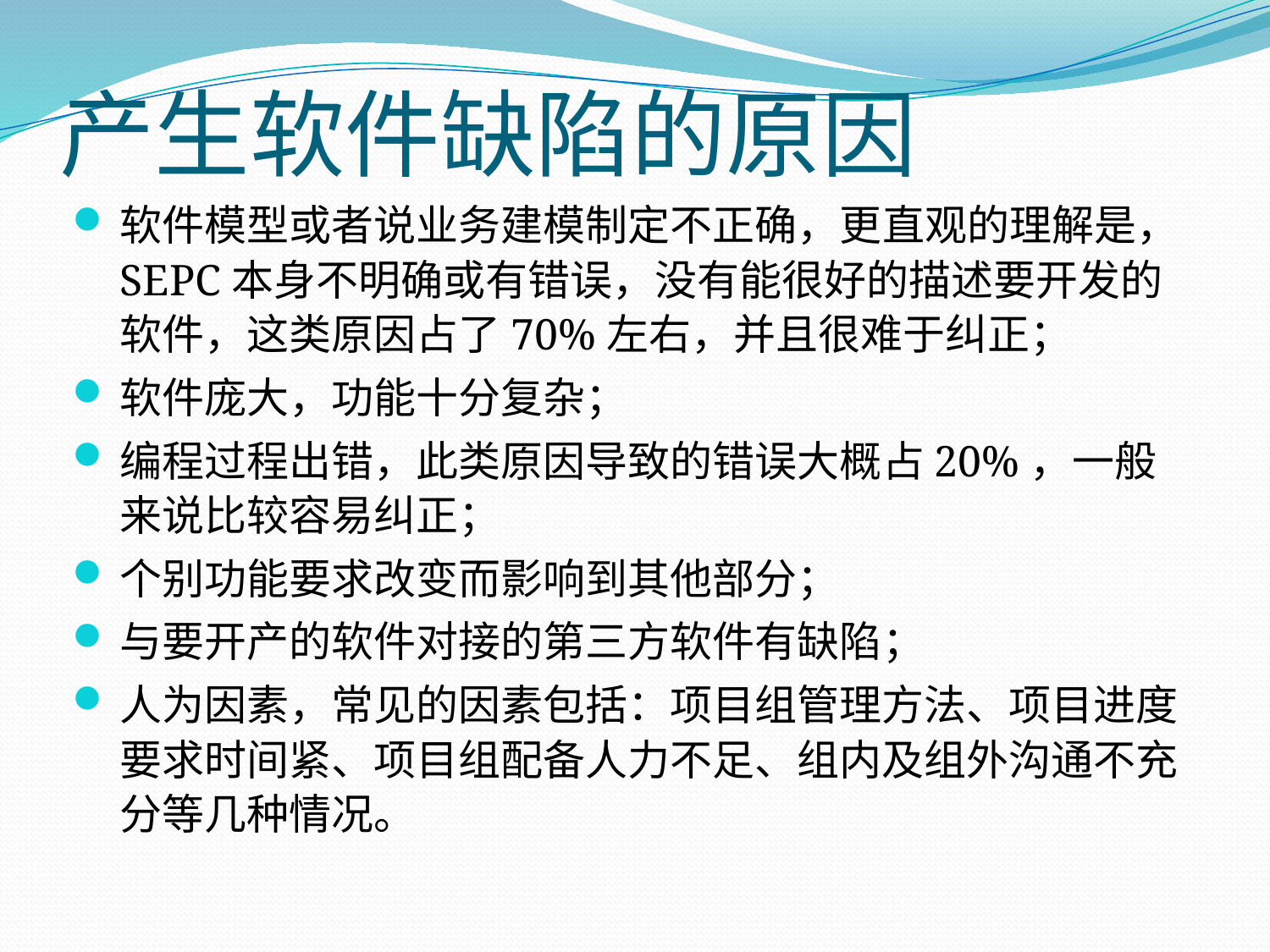

# 产生软件缺陷的原因
软件模型或者说业务建模制定不正确，更直观的理解是，SEPC本身不明确或有错误，没有能很好的描述要开发的软件，这类原因占了70%左右，并且很难于纠正；
软件庞大，功能十分复杂；
编程过程出错，此类原因导致的错误大概占20%，一般来说比较容易纠正；
个别功能要求改变而影响到其他部分；
与要开产的软件对接的第三方软件有缺陷；
人为因素，常见的因素包括：项目组管理方法、项目进度要求时间紧、项目组配备人力不足、组内及组外沟通不充分等几种情况。